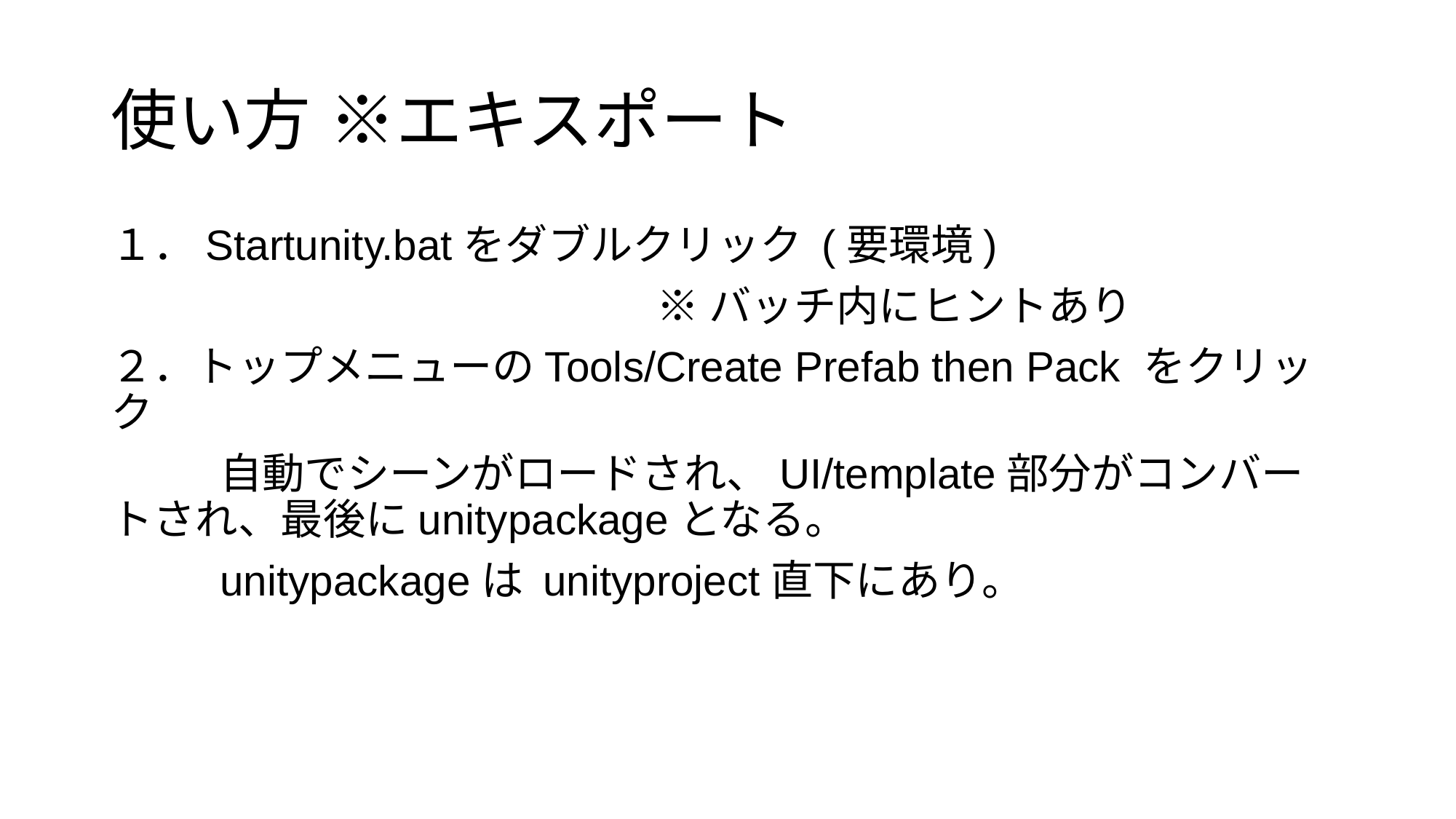

# 使い方	※エキスポート
１．Startunity.batをダブルクリック (要環境)
					※バッチ内にヒントあり
２．トップメニューのTools/Create Prefab then Pack をクリック
	自動でシーンがロードされ、UI/template部分がコンバートされ、最後にunitypackageとなる。
	unitypackageは unityproject直下にあり。